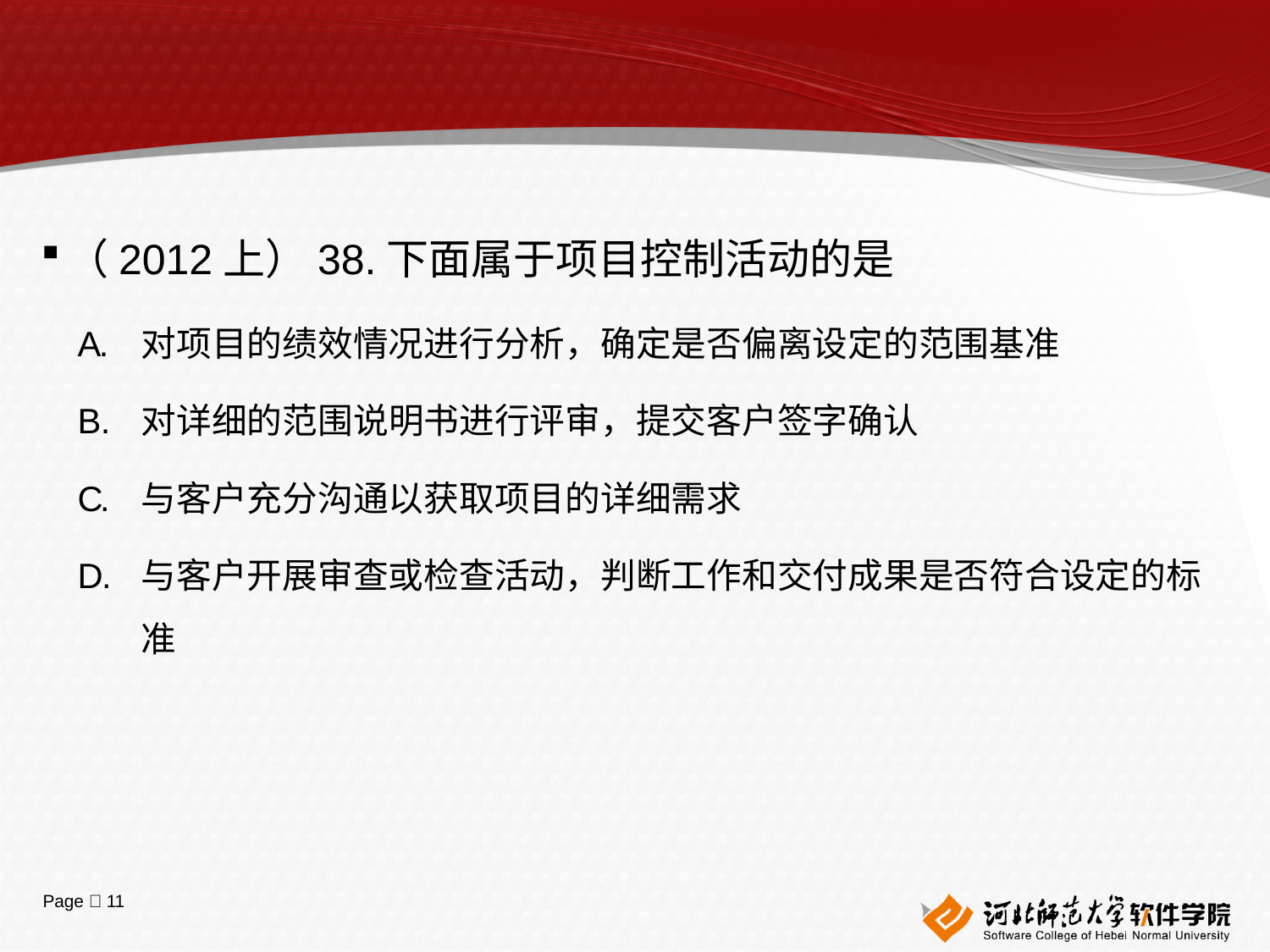

#
（2012上）38.下面属于项目控制活动的是
对项目的绩效情况进行分析，确定是否偏离设定的范围基准
对详细的范围说明书进行评审，提交客户签字确认
与客户充分沟通以获取项目的详细需求
与客户开展审查或检查活动，判断工作和交付成果是否符合设定的标准